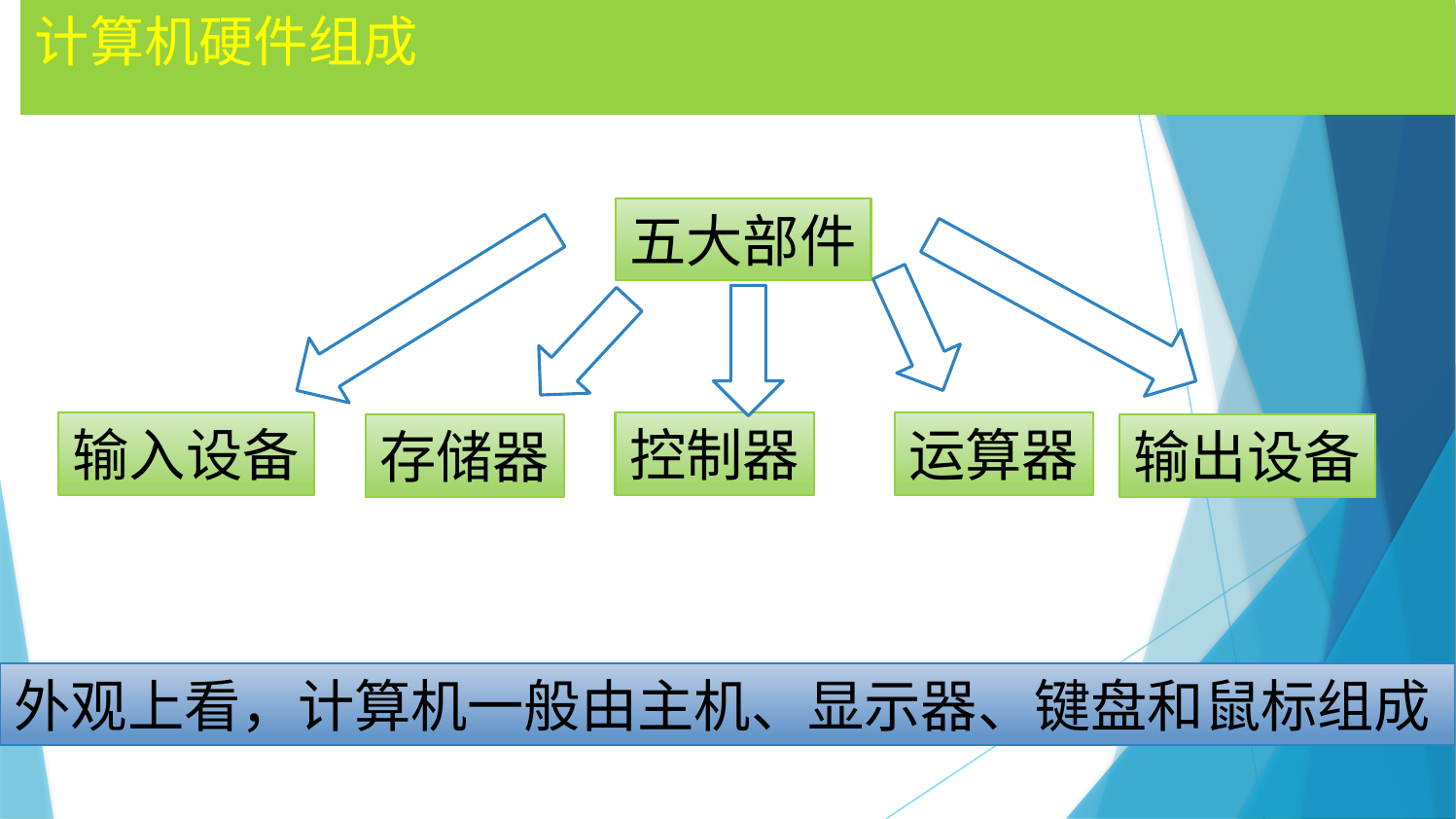

# 计算机硬件组成

五大部件

输入设备
控制器
运算器
存储器
输出设备
外观上看，计算机一般由主机、显示器、键盘和鼠标组成